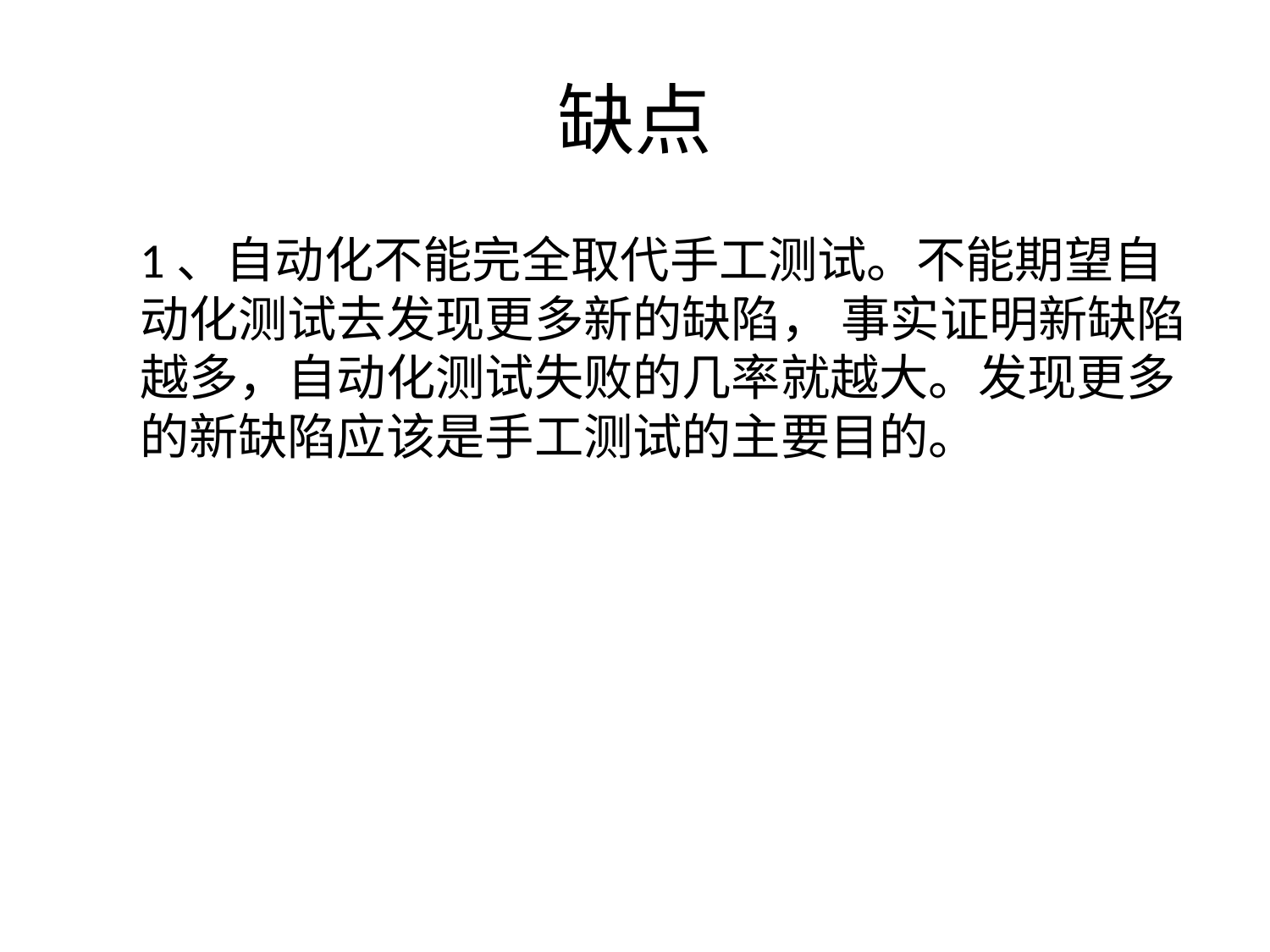

# 缺点
1、自动化不能完全取代手工测试。不能期望自动化测试去发现更多新的缺陷， 事实证明新缺陷越多，自动化测试失败的几率就越大。发现更多的新缺陷应该是手工测试的主要目的。